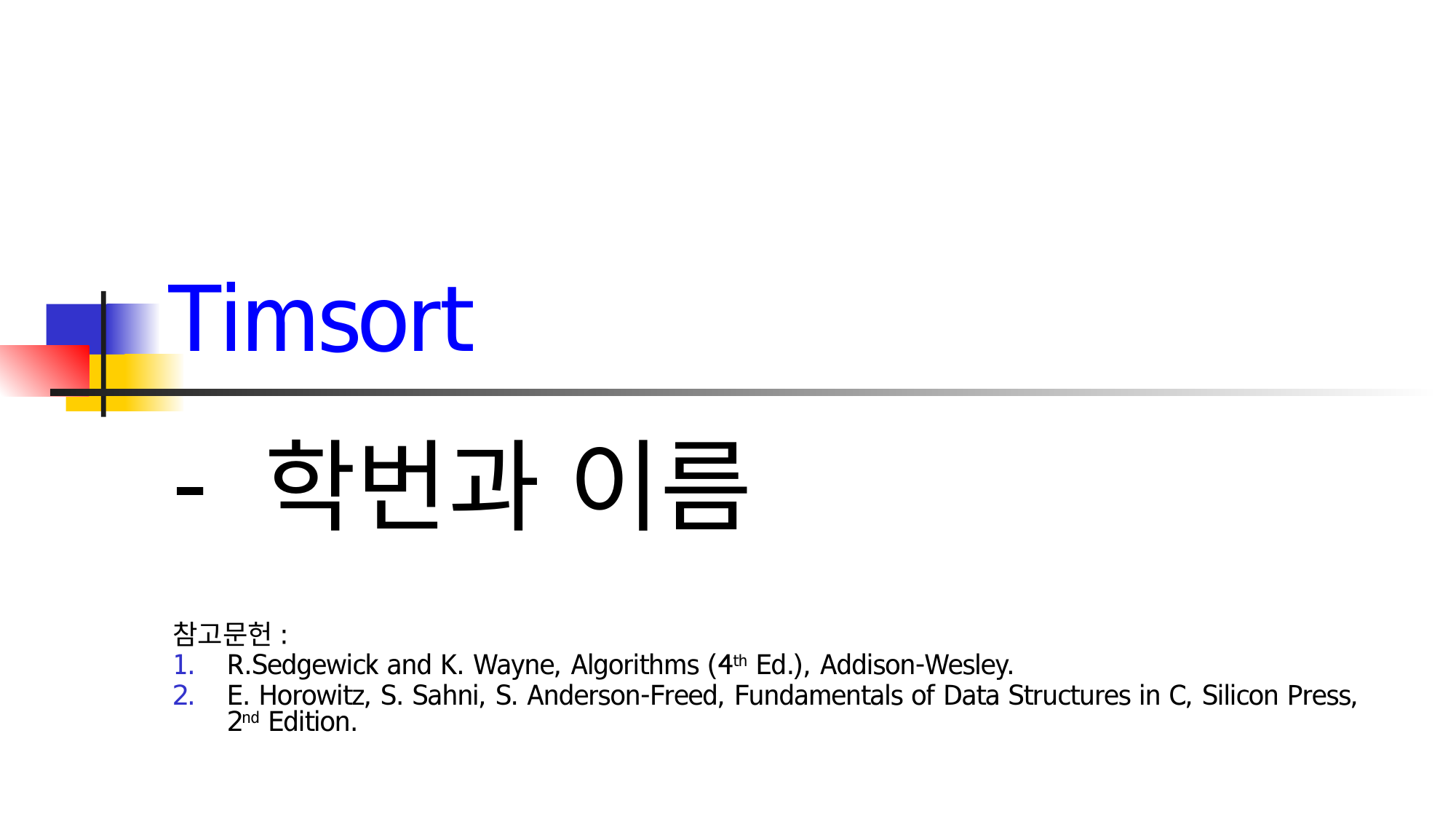

# Timsort
- 학번과 이름

참고문헌:
R.Sedgewick and K. Wayne, Algorithms (4th Ed.), Addison-Wesley.
E. Horowitz, S. Sahni, S. Anderson-Freed, Fundamentals of Data Structures in C, Silicon Press, 2nd Edition.